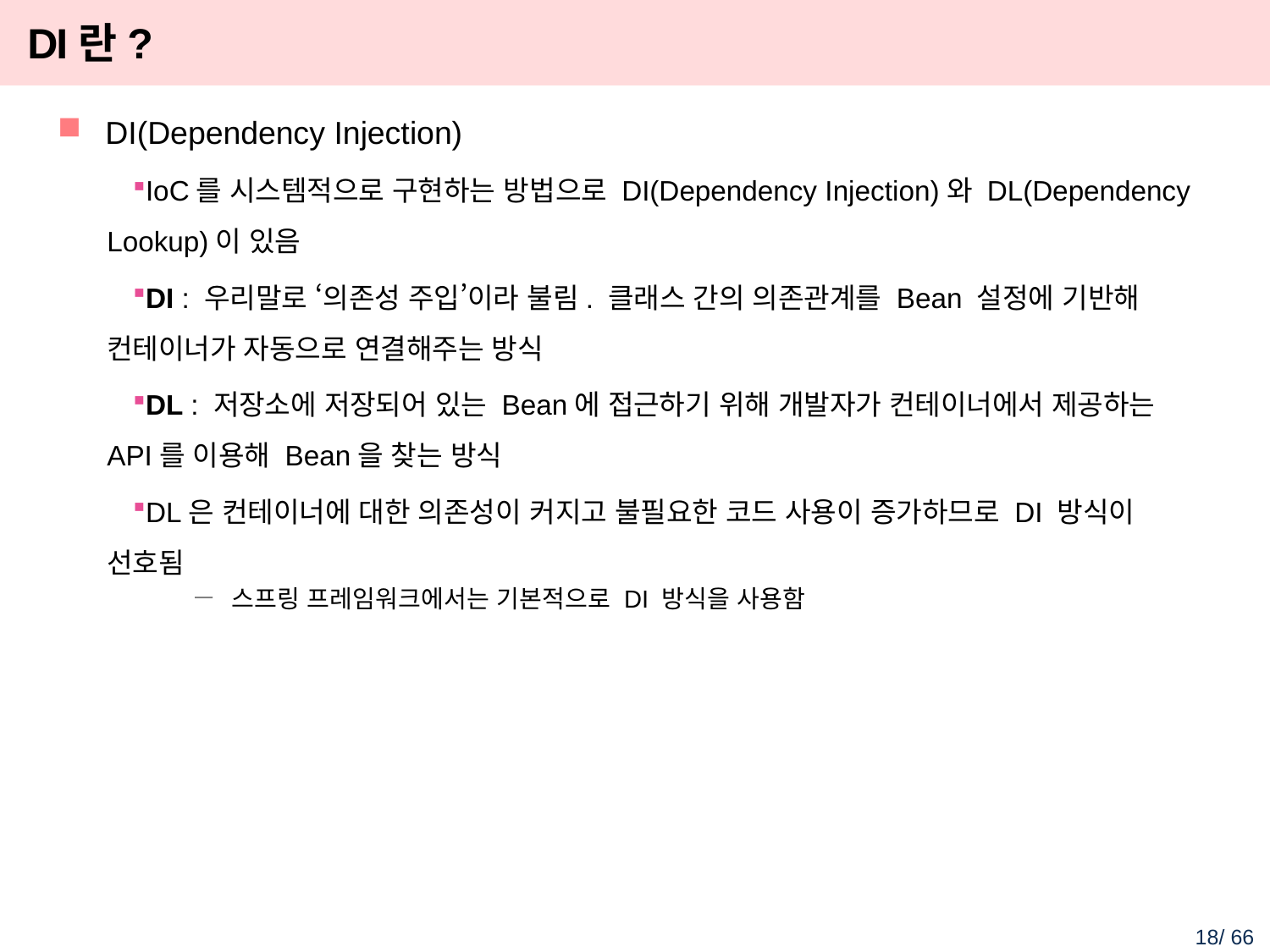

# DI란?
DI(Dependency Injection)
IoC를 시스템적으로 구현하는 방법으로 DI(Dependency Injection)와 DL(Dependency Lookup)이 있음
DI : 우리말로 ‘의존성 주입’이라 불림. 클래스 간의 의존관계를 Bean 설정에 기반해 컨테이너가 자동으로 연결해주는 방식
DL : 저장소에 저장되어 있는 Bean에 접근하기 위해 개발자가 컨테이너에서 제공하는 API를 이용해 Bean을 찾는 방식
DL은 컨테이너에 대한 의존성이 커지고 불필요한 코드 사용이 증가하므로 DI 방식이 선호됨
스프링 프레임워크에서는 기본적으로 DI 방식을 사용함